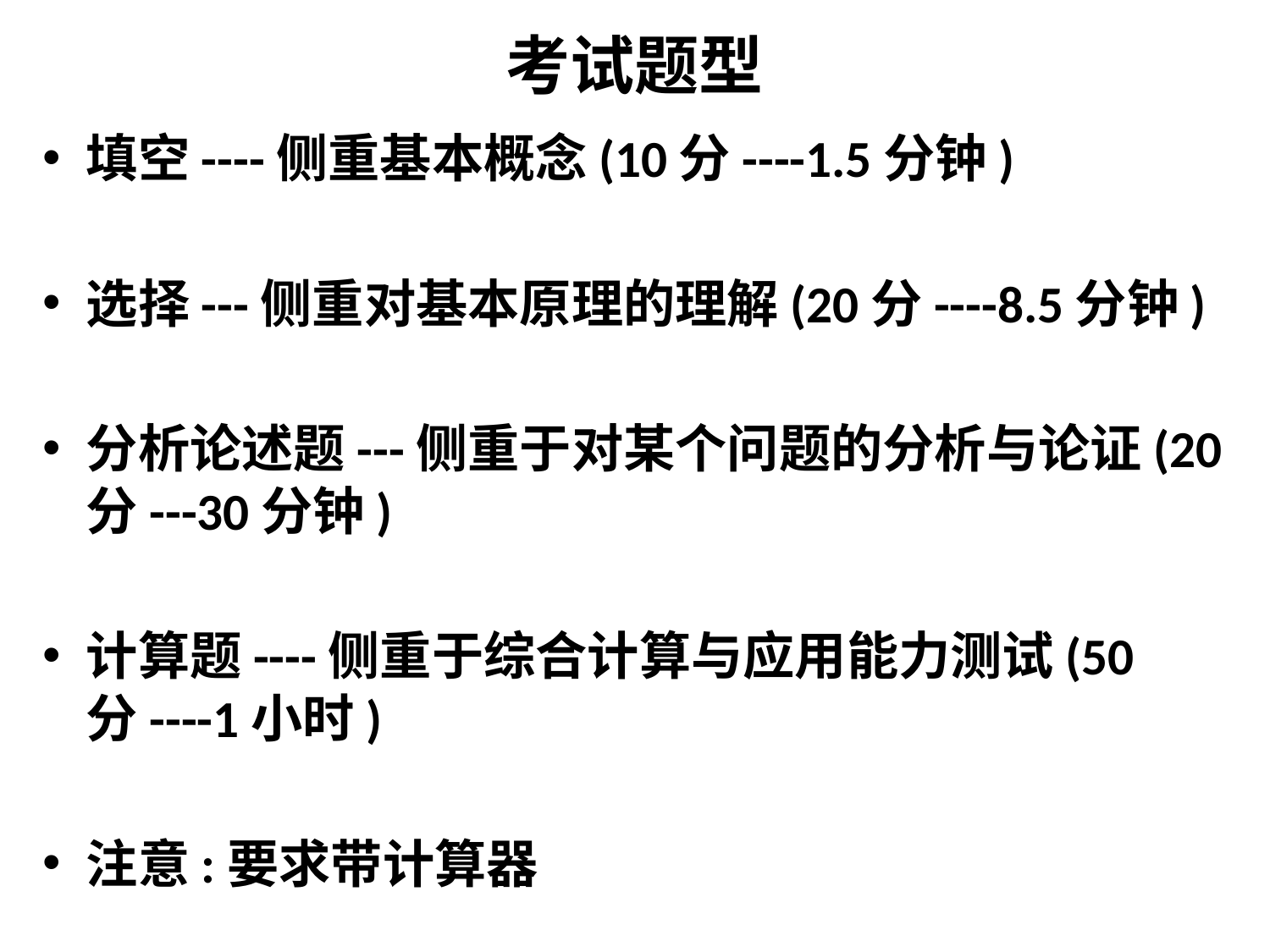

# 考试题型
填空----侧重基本概念(10分----1.5分钟)

选择---侧重对基本原理的理解(20分----8.5分钟)

分析论述题---侧重于对某个问题的分析与论证(20分---30分钟)

计算题----侧重于综合计算与应用能力测试(50分----1小时)

注意:要求带计算器